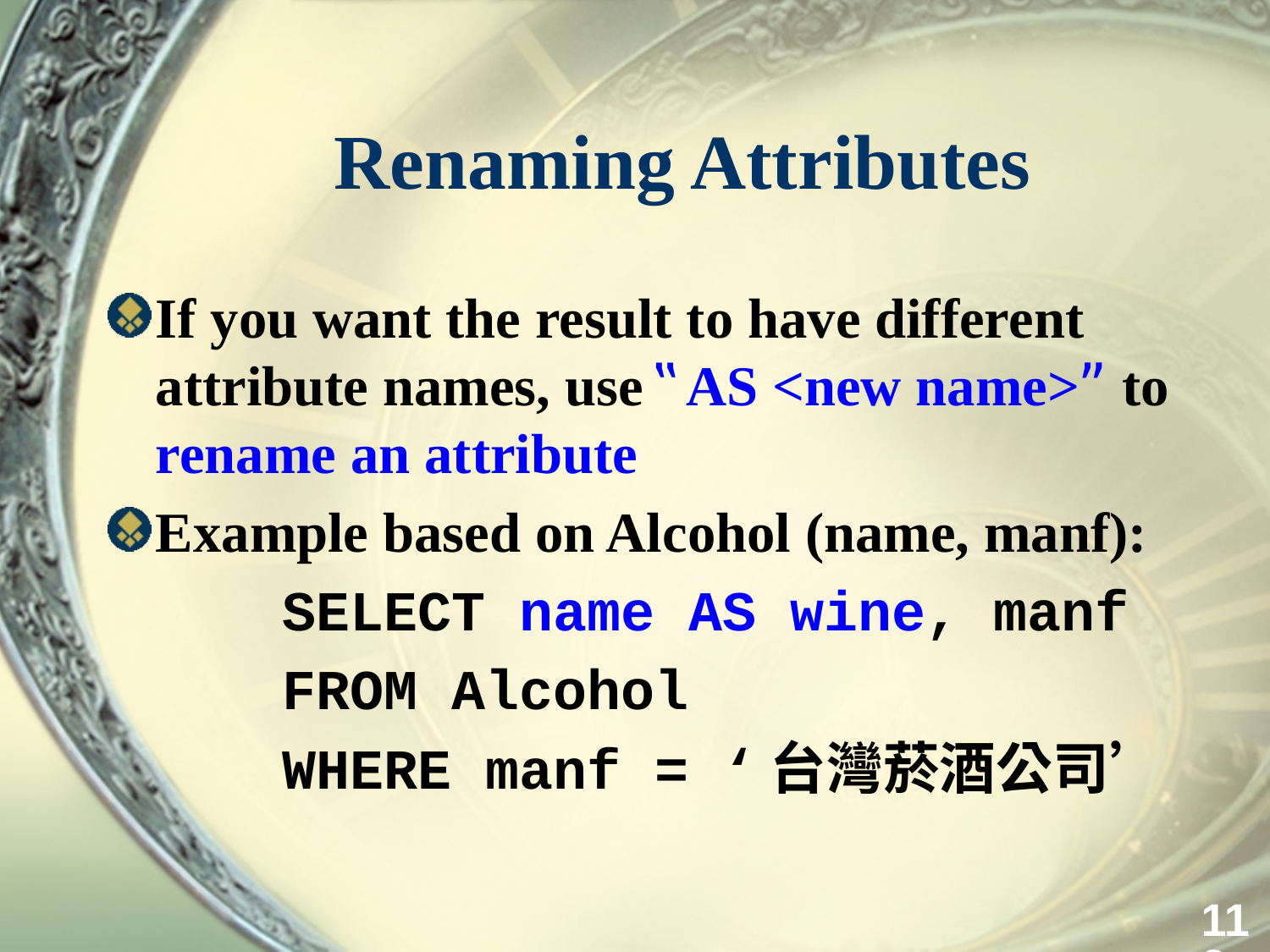

# Renaming Attributes
If you want the result to have different attribute names, use “AS <new name>” to rename an attribute
Example based on Alcohol (name, manf):
		SELECT name AS wine, manf
		FROM Alcohol
		WHERE manf = ‘台灣菸酒公司’
113